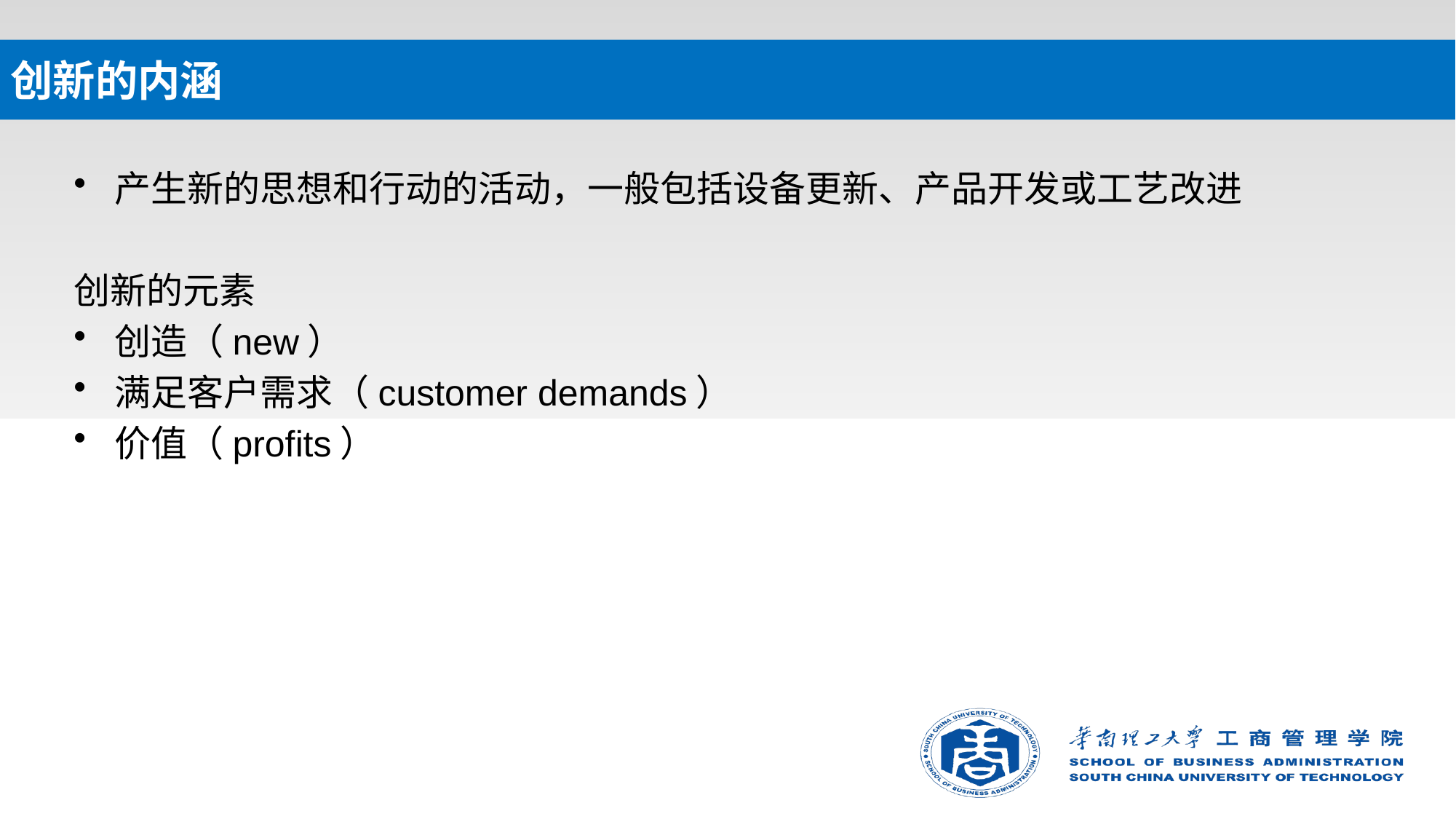

# 创新的内涵
产生新的思想和行动的活动，一般包括设备更新、产品开发或工艺改进

创新的元素
创造（new）
满足客户需求（customer demands）
价值（profits）